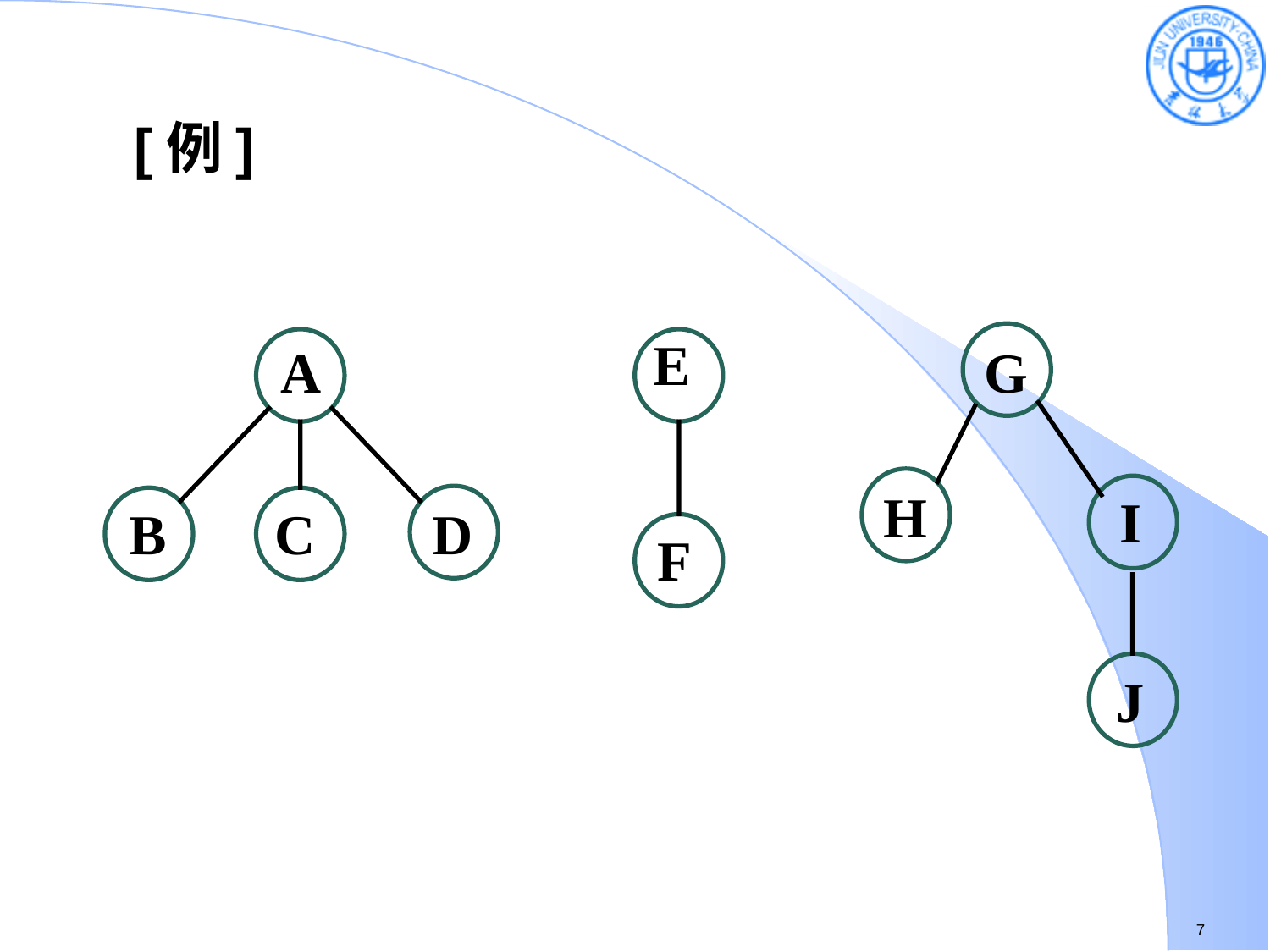

[例]
E

A
G

H

I

B
C
D

F

J